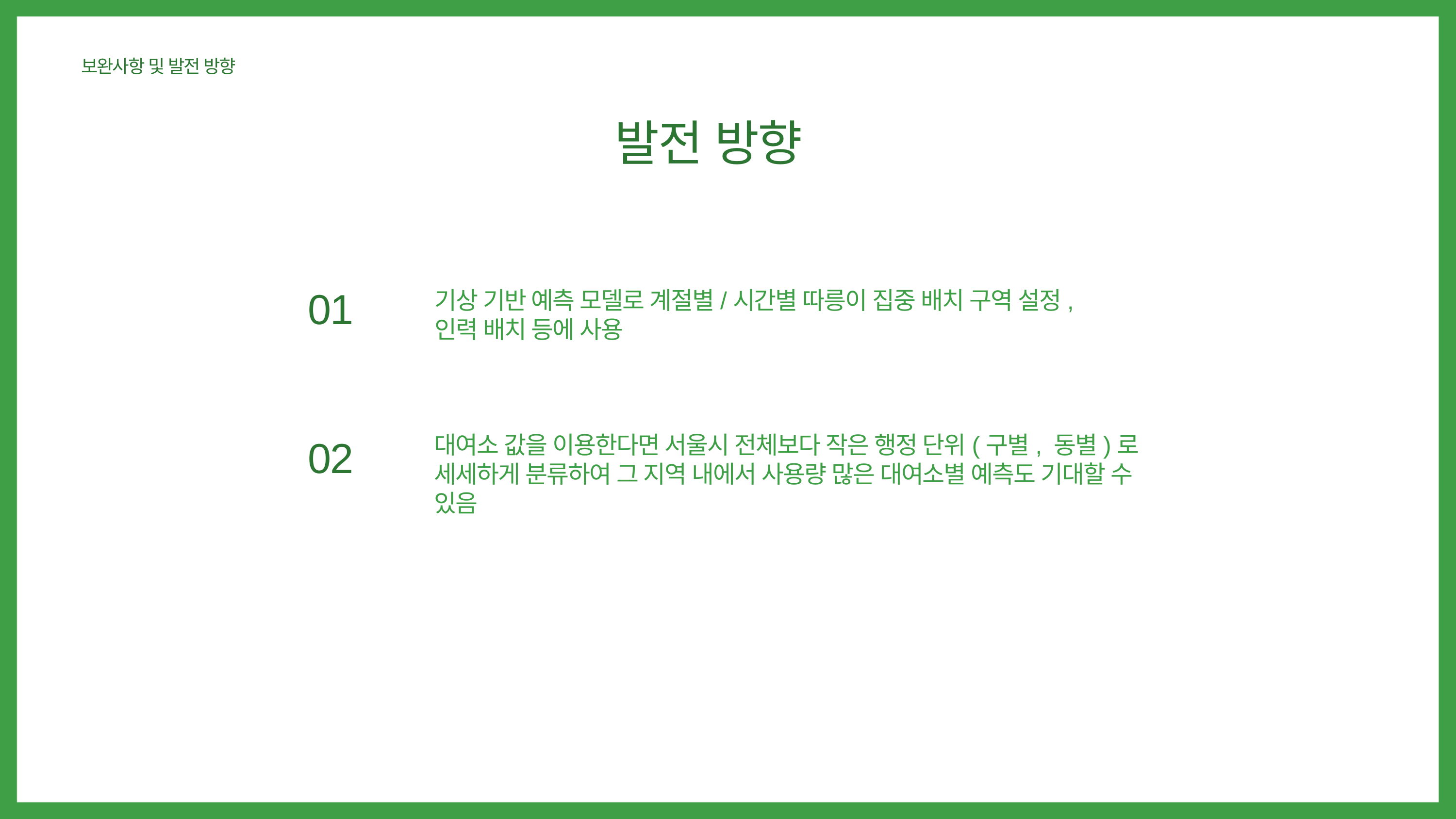

보완사항 및 발전 방향
발전 방향
01
기상 기반 예측 모델로 계절별/시간별 따릉이 집중 배치 구역 설정,
인력 배치 등에 사용
대여소 값을 이용한다면 서울시 전체보다 작은 행정 단위(구별, 동별)로 세세하게 분류하여 그 지역 내에서 사용량 많은 대여소별 예측도 기대할 수 있음
02